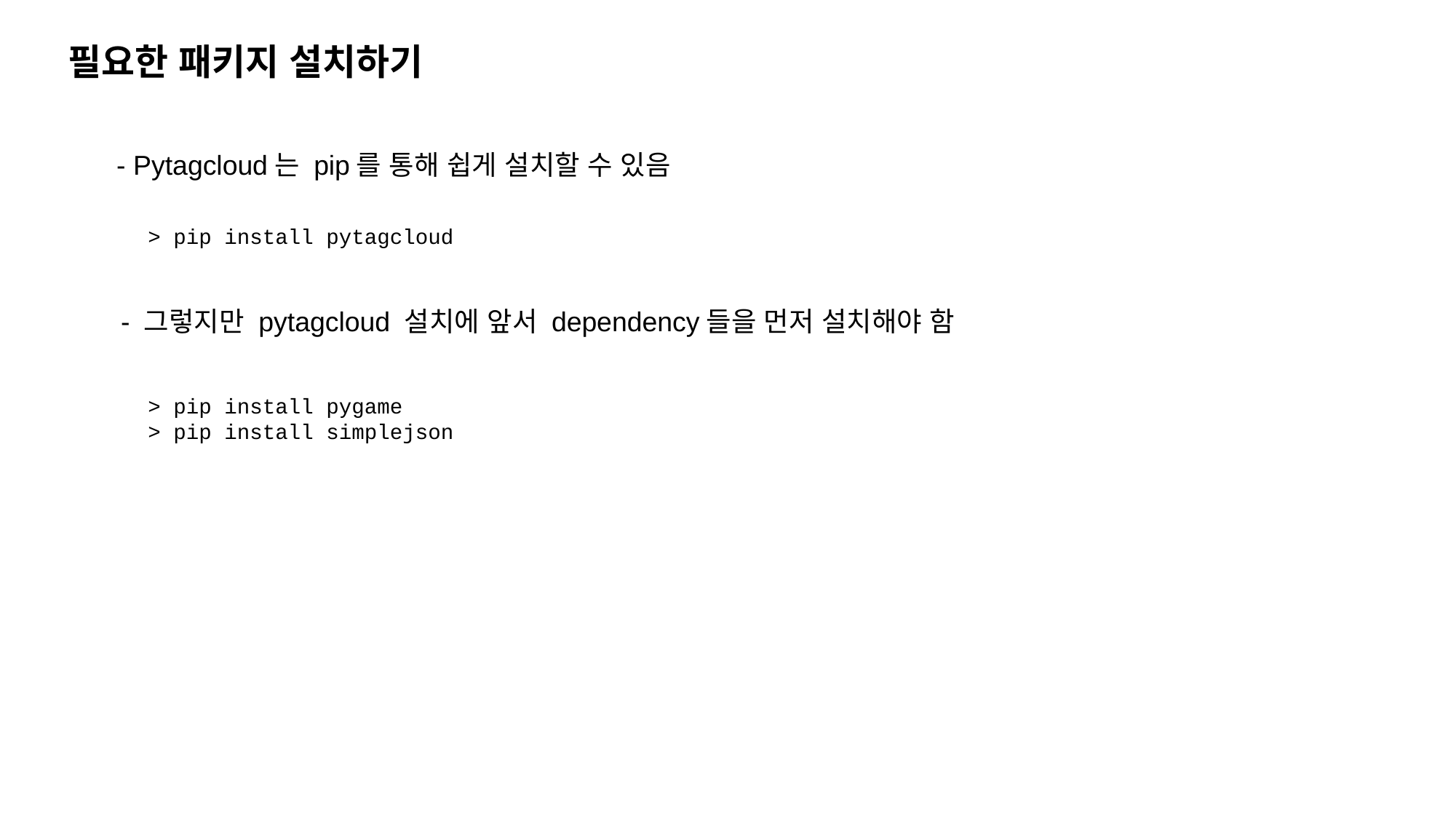

필요한 패키지 설치하기
- Pytagcloud는 pip를 통해 쉽게 설치할 수 있음
> pip install pytagcloud
- 그렇지만 pytagcloud 설치에 앞서 dependency들을 먼저 설치해야 함
> pip install pygame
> pip install simplejson